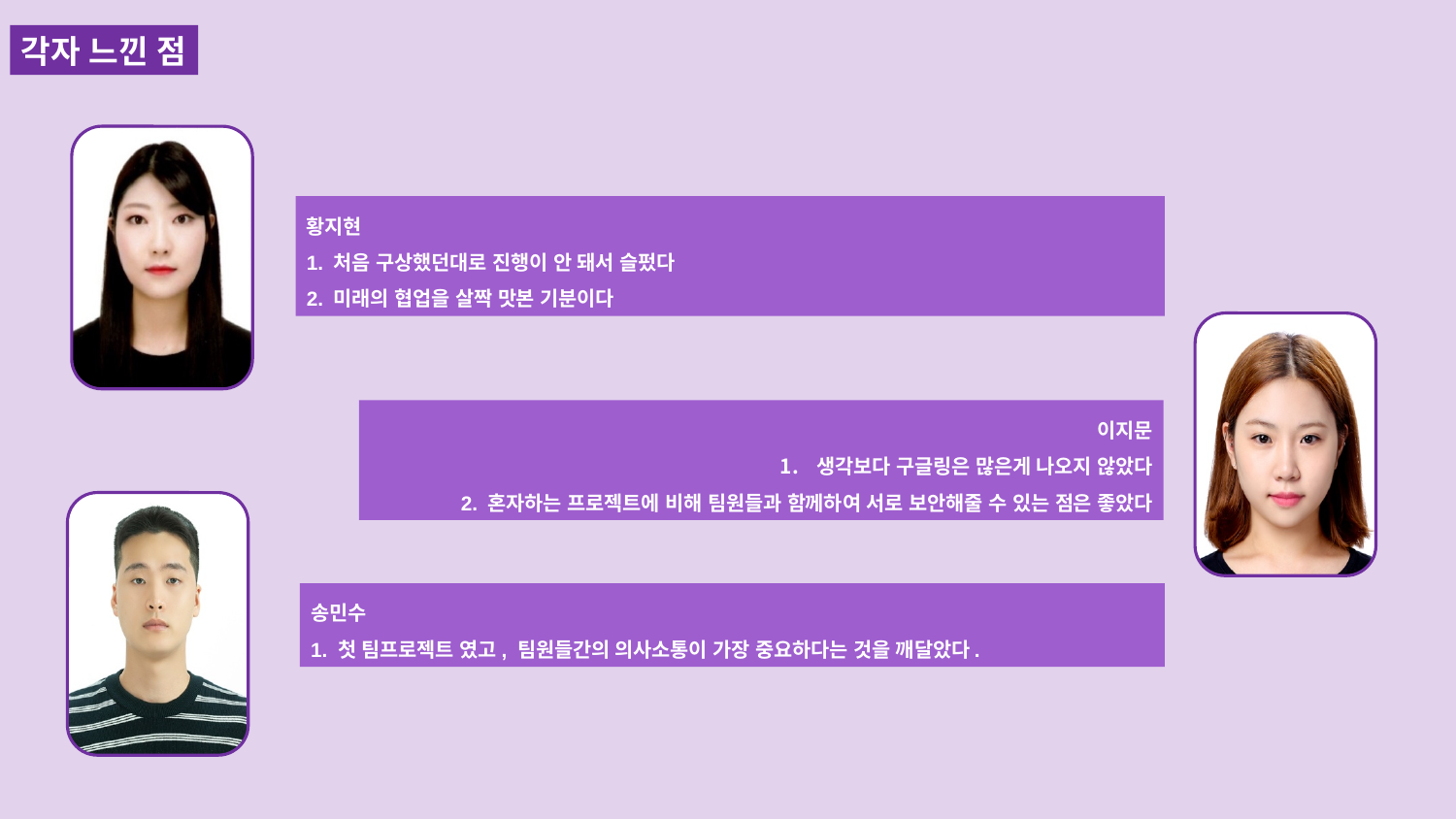

각자 느낀 점

황지현
1. 처음 구상했던대로 진행이 안 돼서 슬펐다
2. 미래의 협업을 살짝 맛본 기분이다

이지문
생각보다 구글링은 많은게 나오지 않았다
2. 혼자하는 프로젝트에 비해 팀원들과 함께하여 서로 보안해줄 수 있는 점은 좋았다

송민수
1. 첫 팀프로젝트 였고, 팀원들간의 의사소통이 가장 중요하다는 것을 깨달았다.